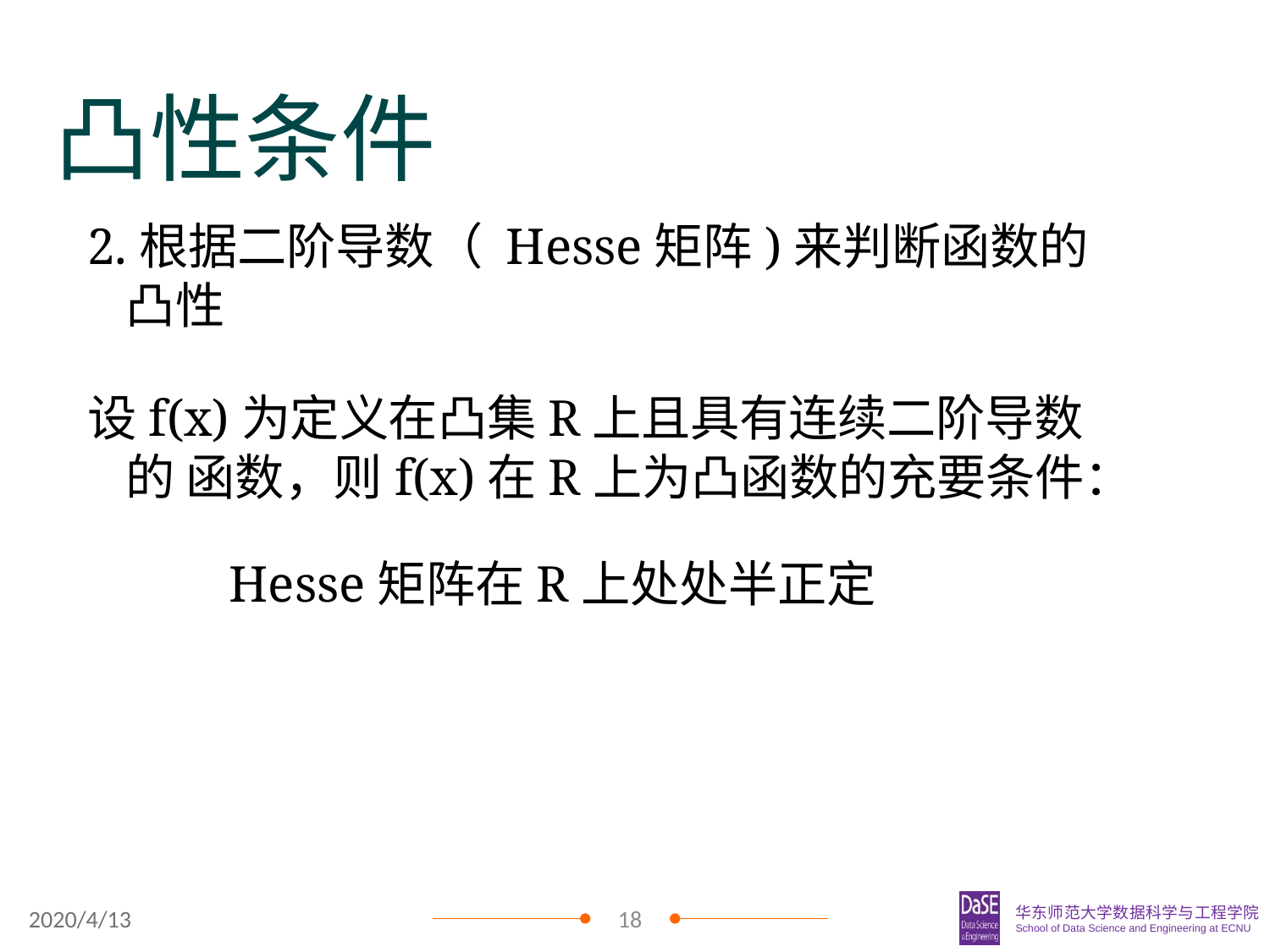

凸性条件
2.根据二阶导数（ Hesse矩阵)来判断函数的凸性

设f(x)为定义在凸集R上且具有连续二阶导数的 函数，则f(x)在R上为凸函数的充要条件：
Hesse矩阵在R上处处半正定